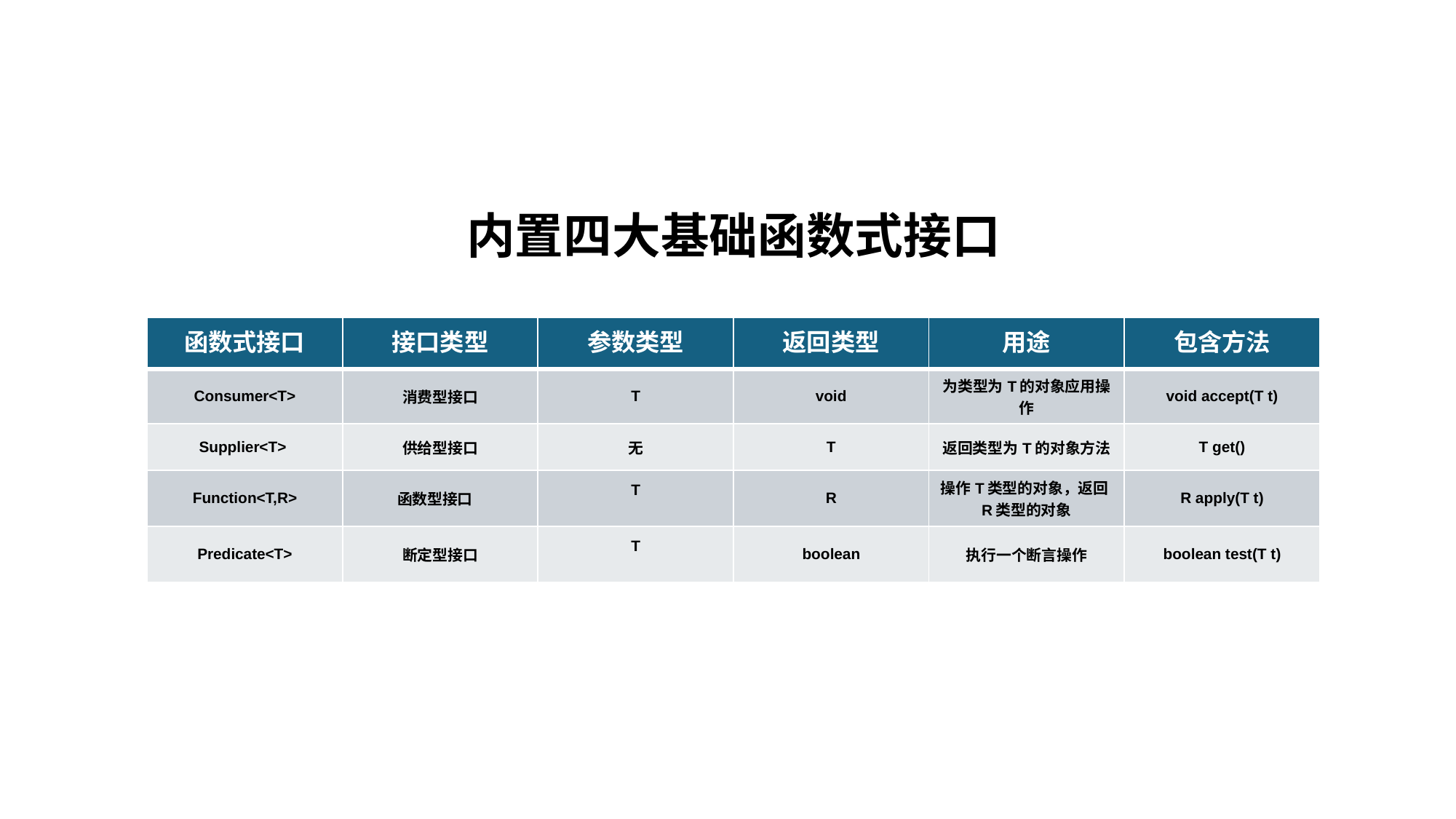

内置四大基础函数式接口
| 函数式接口 | 接口类型 | 参数类型 | 返回类型 | 用途 | 包含方法 |
| --- | --- | --- | --- | --- | --- |
| Consumer<T> | 消费型接口 | T | void | 为类型为T的对象应用操作 | void accept(T t) |
| Supplier<T> | 供给型接口 | 无 | T | 返回类型为T的对象方法 | T get() |
| Function<T,R> | 函数型接口 | T | R | 操作T类型的对象，返回R类型的对象 | R apply(T t) |
| Predicate<T> | 断定型接口 | T | boolean | 执行一个断言操作 | boolean test(T t) |